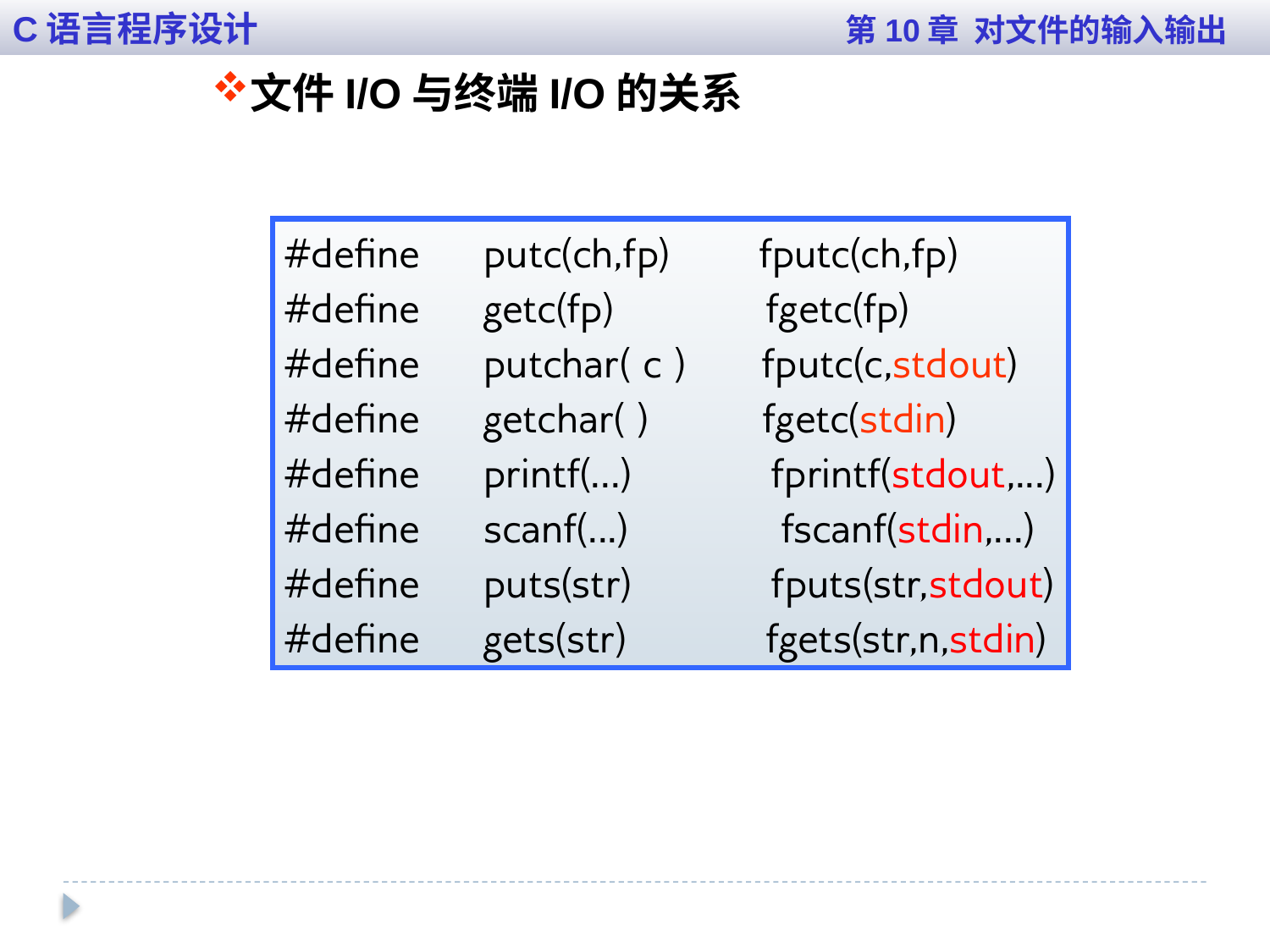

C语言程序设计                                                                         第10章  对文件的输入输出
文件I/O与终端I/O的关系
#define     putc(ch,fp)       fputc(ch,fp)
#define     getc(fp)            fgetc(fp)
#define     putchar( c )      fputc(c,stdout)
#define     getchar( )         fgetc(stdin)
#define     printf(...)           fprintf(stdout,...)
#define     scanf(...)            fscanf(stdin,...)
#define     puts(str)           fputs(str,stdout)
#define     gets(str)           fgets(str,n,stdin)
14